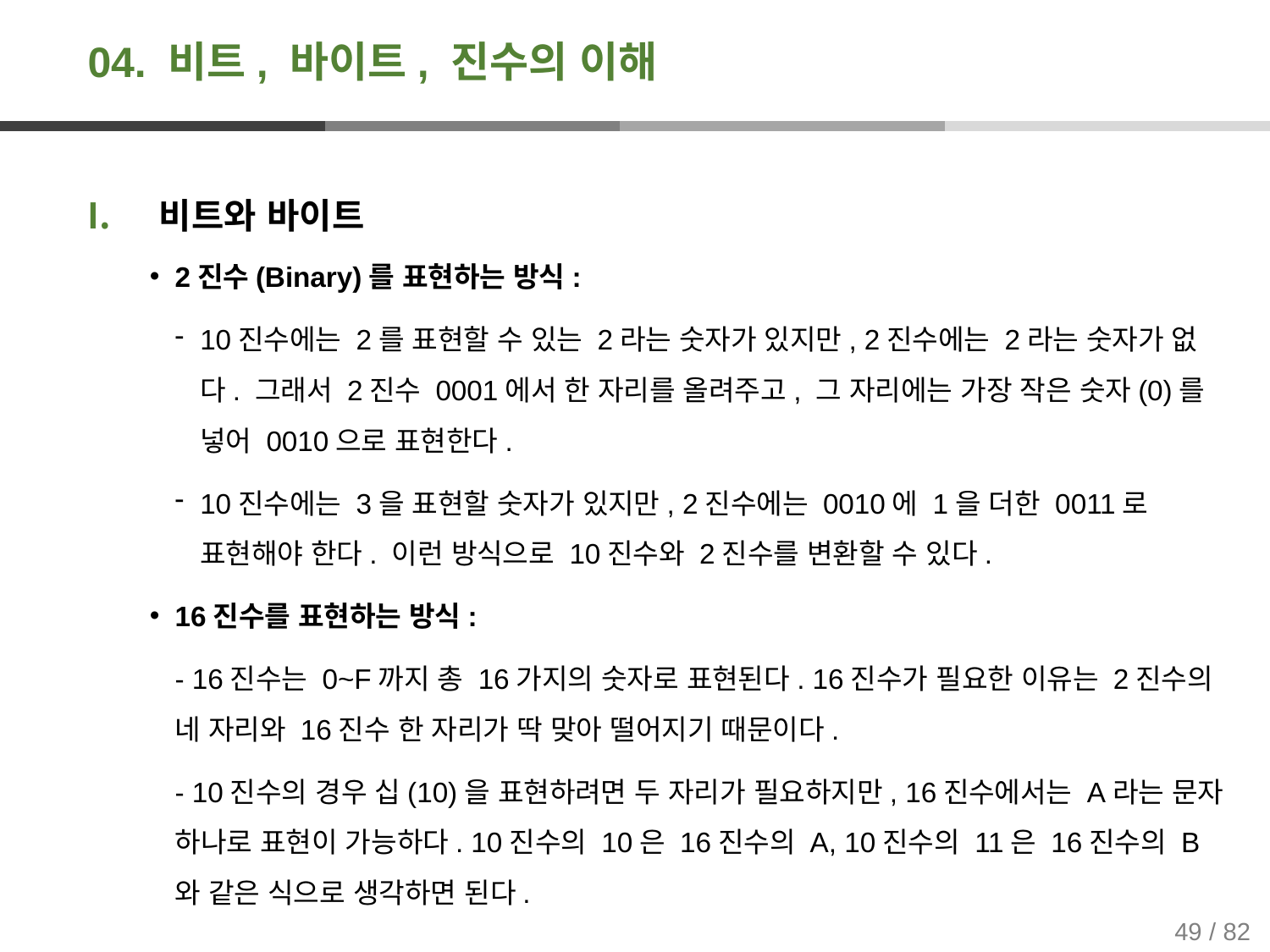

# 04. 비트, 바이트, 진수의 이해
비트와 바이트
2진수(Binary)를 표현하는 방식:
10진수에는 2를 표현할 수 있는 2라는 숫자가 있지만, 2진수에는 2라는 숫자가 없다. 그래서 2진수 0001에서 한 자리를 올려주고, 그 자리에는 가장 작은 숫자(0)를 넣어 0010으로 표현한다.
10진수에는 3을 표현할 숫자가 있지만, 2진수에는 0010에 1을 더한 0011로 표현해야 한다. 이런 방식으로 10진수와 2진수를 변환할 수 있다.
16진수를 표현하는 방식:
- 16진수는 0~F까지 총 16가지의 숫자로 표현된다. 16진수가 필요한 이유는 2진수의 네 자리와 16진수 한 자리가 딱 맞아 떨어지기 때문이다.
- 10진수의 경우 십(10)을 표현하려면 두 자리가 필요하지만, 16진수에서는 A라는 문자 하나로 표현이 가능하다. 10진수의 10은 16진수의 A, 10진수의 11은 16진수의 B와 같은 식으로 생각하면 된다.